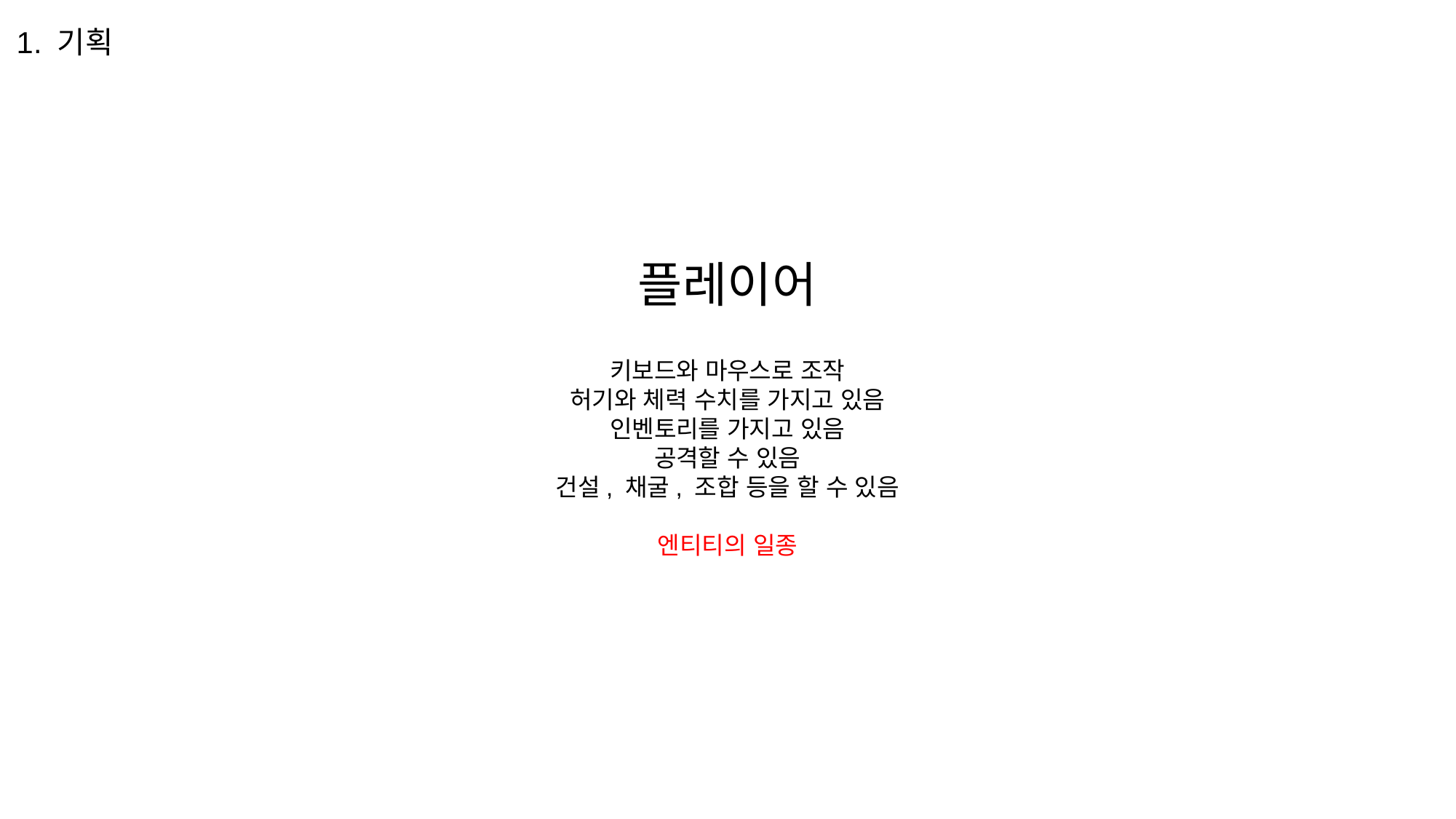

1. 기획
플레이어
키보드와 마우스로 조작
허기와 체력 수치를 가지고 있음
인벤토리를 가지고 있음
공격할 수 있음
건설, 채굴, 조합 등을 할 수 있음

엔티티의 일종